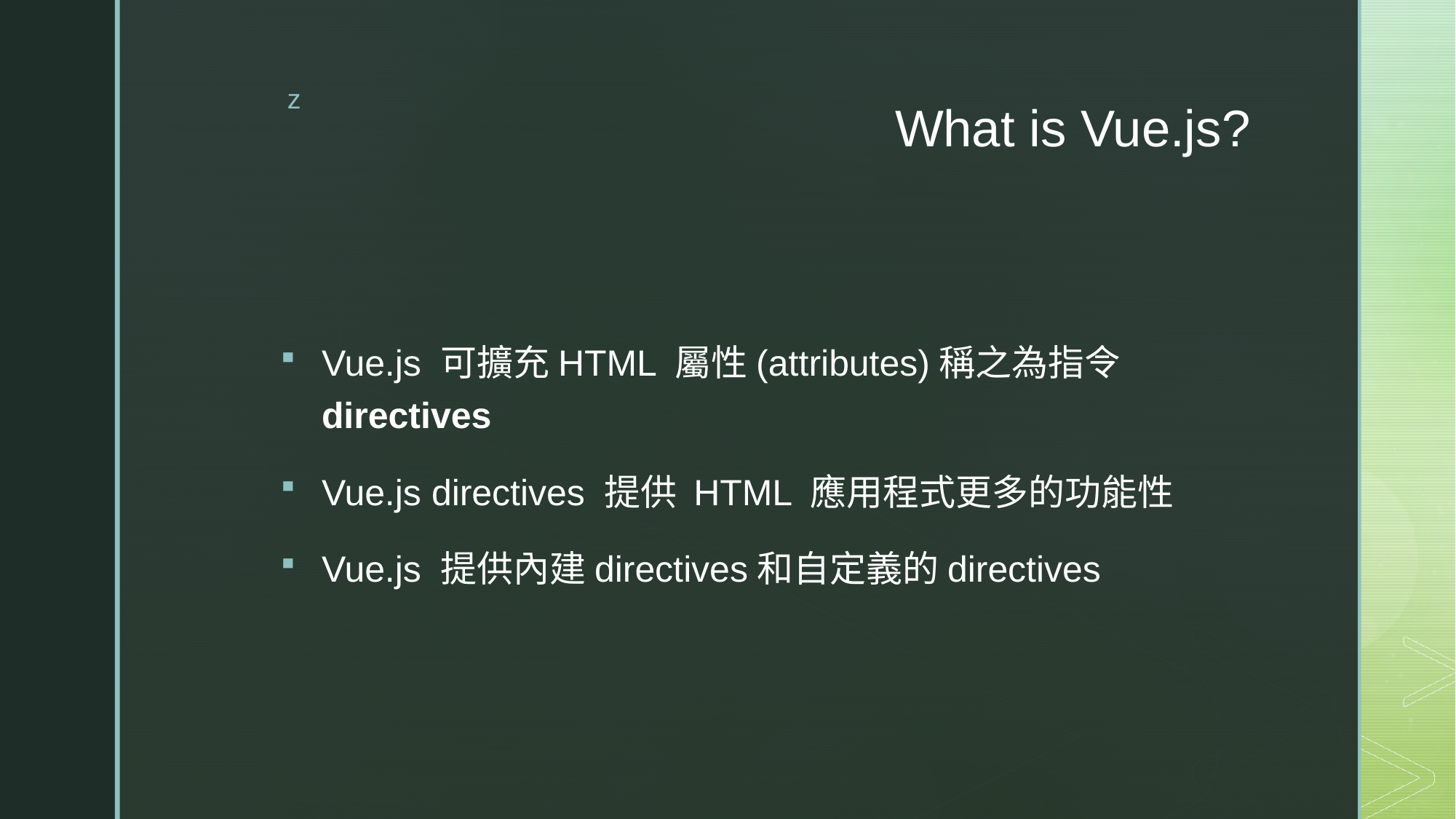

# What is Vue.js?
Vue.js 可擴充HTML 屬性(attributes)稱之為指令directives
Vue.js directives 提供 HTML 應用程式更多的功能性
Vue.js 提供內建directives和自定義的directives